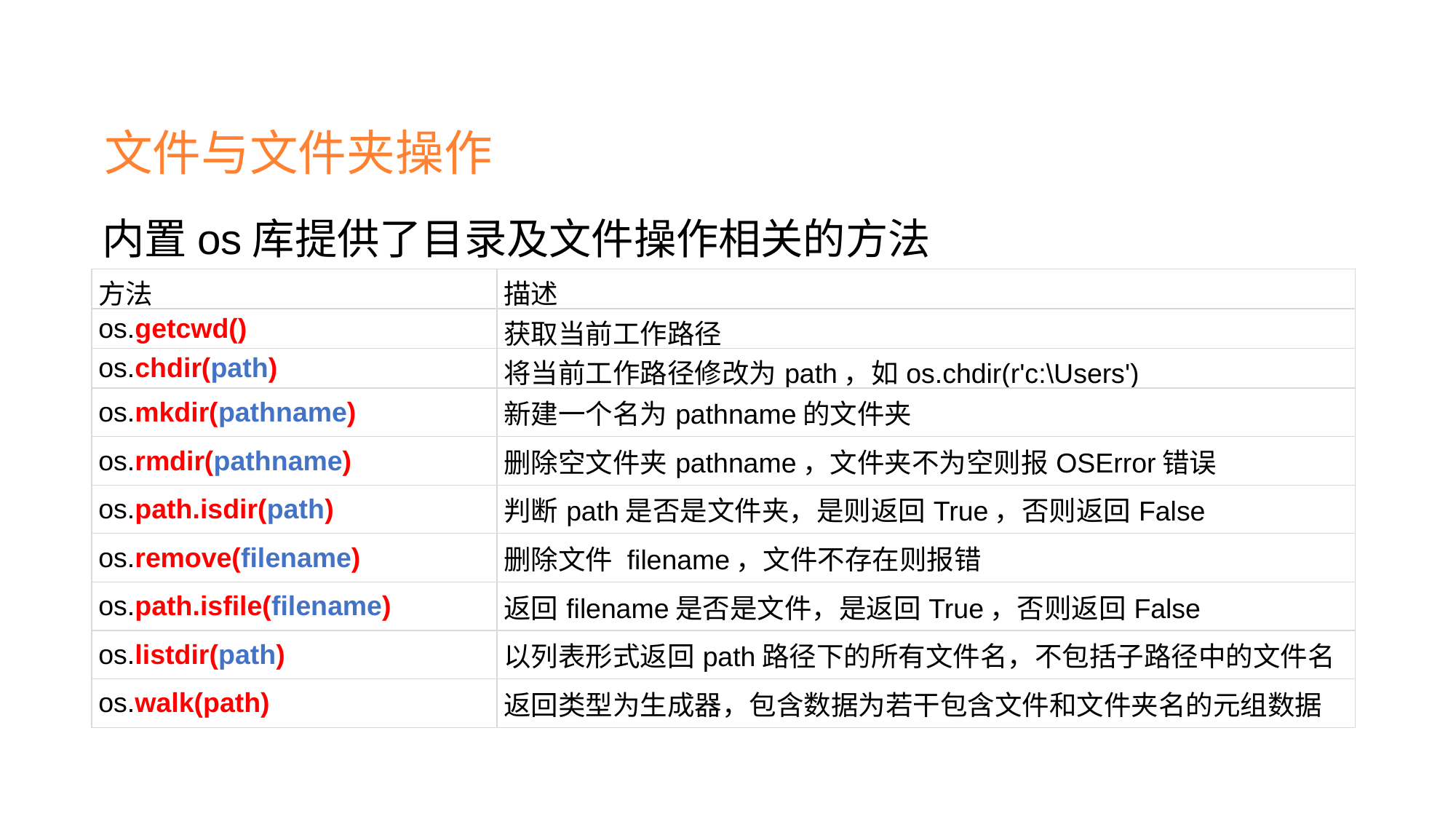

文件与文件夹操作
内置os库提供了目录及文件操作相关的方法
| 方法 | 描述 |
| --- | --- |
| os.getcwd() | 获取当前工作路径 |
| os.chdir(path) | 将当前工作路径修改为path，如os.chdir(r'c:\Users') |
| os.mkdir(pathname) | 新建一个名为pathname的文件夹 |
| os.rmdir(pathname) | 删除空文件夹pathname，文件夹不为空则报OSError错误 |
| os.path.isdir(path) | 判断path是否是文件夹，是则返回True，否则返回False |
| os.remove(filename) | 删除文件 filename，文件不存在则报错 |
| os.path.isfile(filename) | 返回filename是否是文件，是返回True，否则返回False |
| os.listdir(path) | 以列表形式返回path路径下的所有文件名，不包括子路径中的文件名 |
| os.walk(path) | 返回类型为生成器，包含数据为若干包含文件和文件夹名的元组数据 |